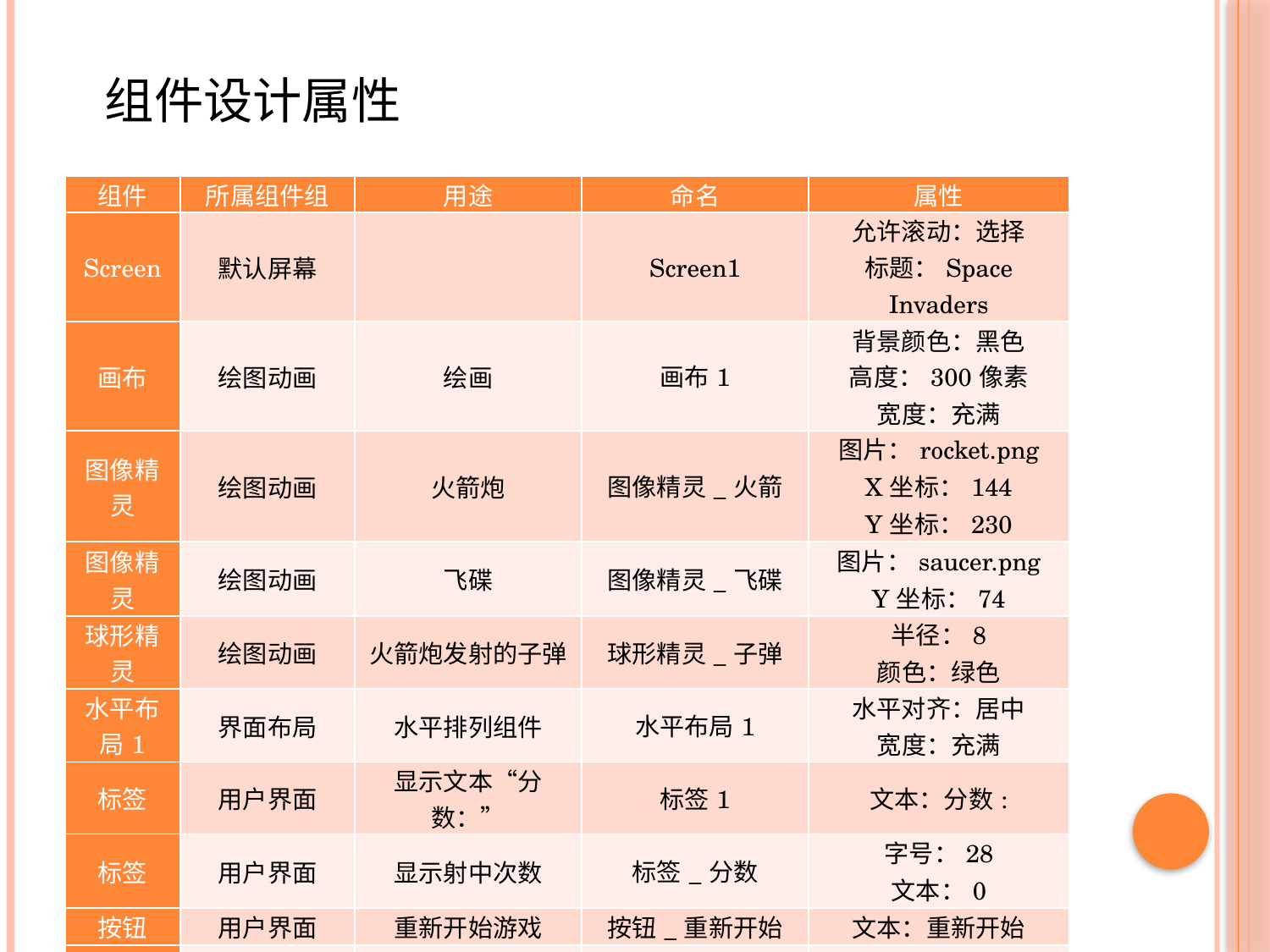

组件设计属性
| 组件 | 所属组件组 | 用途 | 命名 | 属性 |
| --- | --- | --- | --- | --- |
| Screen | 默认屏幕 |  | Screen1 | 允许滚动：选择 标题：Space Invaders |
| 画布 | 绘图动画 | 绘画 | 画布1 | 背景颜色：黑色 高度：300像素 宽度：充满 |
| 图像精灵 | 绘图动画 | 火箭炮 | 图像精灵\_火箭 | 图片：rocket.png X坐标：144 Y坐标：230 |
| 图像精灵 | 绘图动画 | 飞碟 | 图像精灵\_飞碟 | 图片：saucer.png Y坐标：74 |
| 球形精灵 | 绘图动画 | 火箭炮发射的子弹 | 球形精灵\_子弹 | 半径：8 颜色：绿色 |
| 水平布局1 | 界面布局 | 水平排列组件 | 水平布局1 | 水平对齐：居中 宽度：充满 |
| 标签 | 用户界面 | 显示文本“分数：” | 标签1 | 文本：分数: |
| 标签 | 用户界面 | 显示射中次数 | 标签\_分数 | 字号：28 文本：0 |
| 按钮 | 用户界面 | 重新开始游戏 | 按钮\_重新开始 | 文本：重新开始 |
| 计时器 | 传感器 | 控制飞碟移动 | 计时器1 | 计时间隔：1000 |